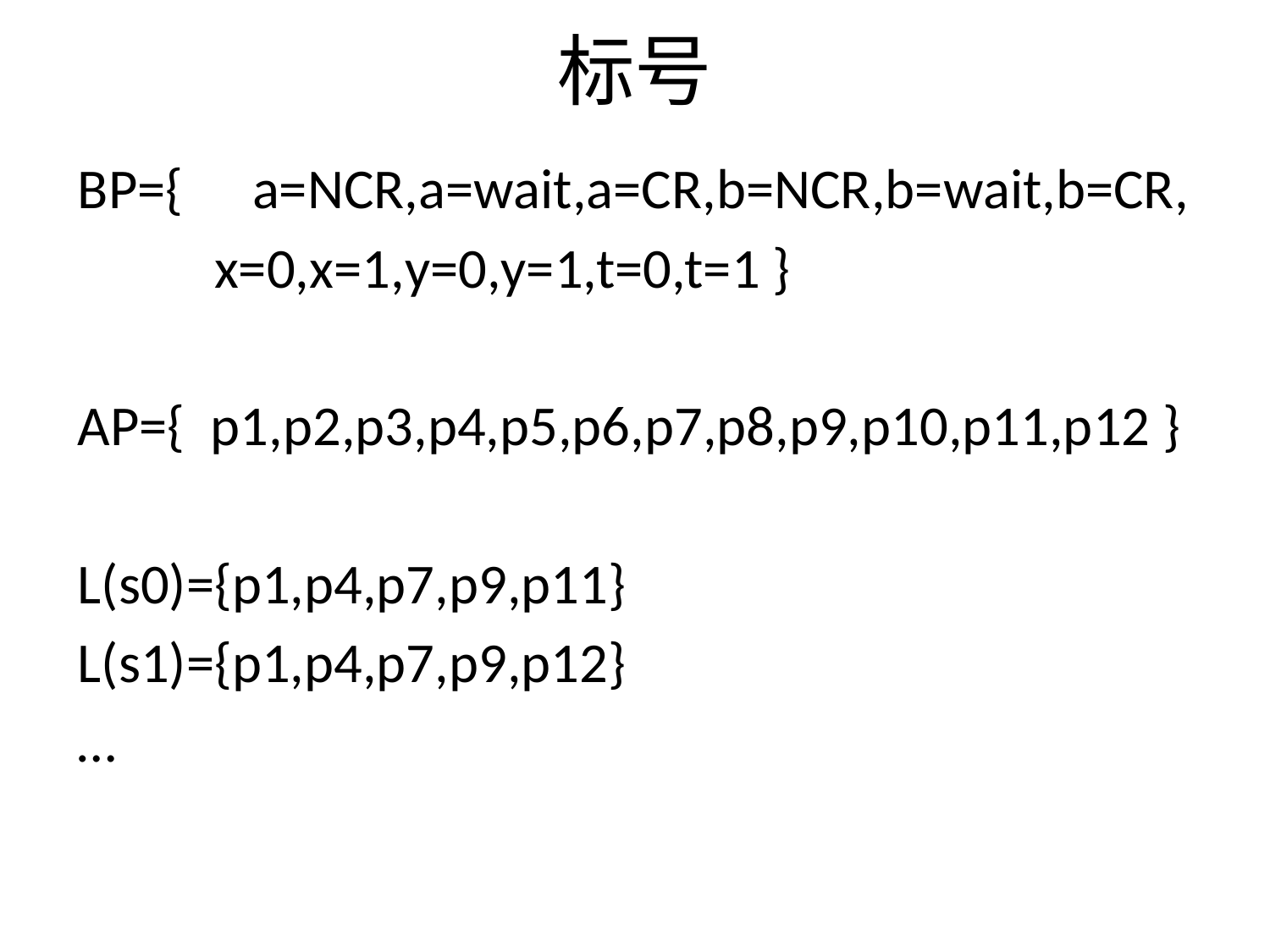

标号
BP={	a=NCR,a=wait,a=CR,b=NCR,b=wait,b=CR,
	       x=0,x=1,y=0,y=1,t=0,t=1 }

AP={  p1,p2,p3,p4,p5,p6,p7,p8,p9,p10,p11,p12 }

L(s0)={p1,p4,p7,p9,p11}
L(s1)={p1,p4,p7,p9,p12}
…